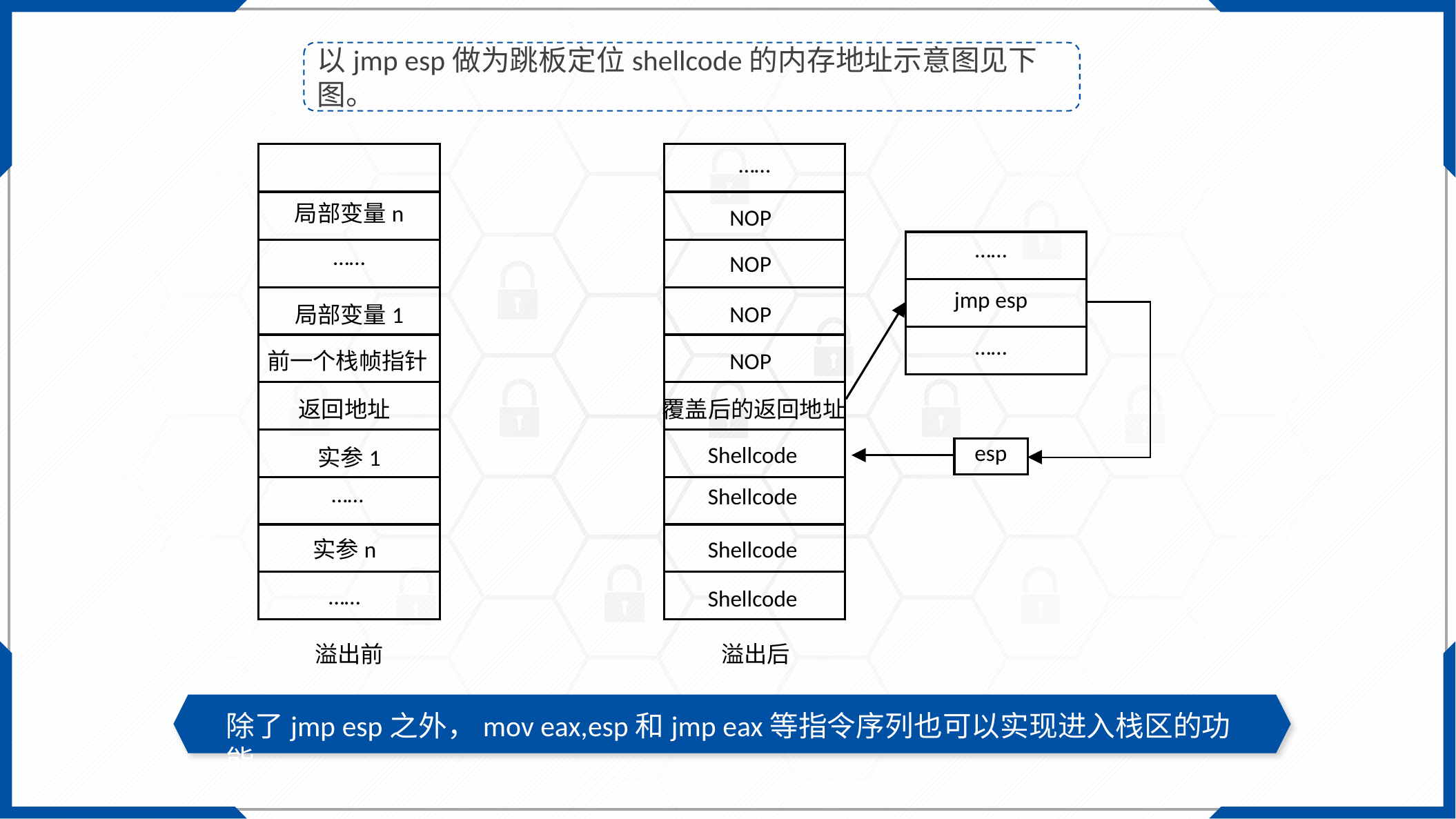

以jmp esp做为跳板定位shellcode的内存地址示意图见下图。

……

局部变量n
NOP
……

……

NOP

jmp esp

NOP
局部变量1

……

前一个栈帧指针
NOP

覆盖后的返回地址
返回地址

esp
Shellcode

实参1
……
Shellcode

实参n
Shellcode

……
Shellcode
溢出前
溢出后

除了jmp esp之外，mov eax,esp和jmp eax等指令序列也可以实现进入栈区的功能。